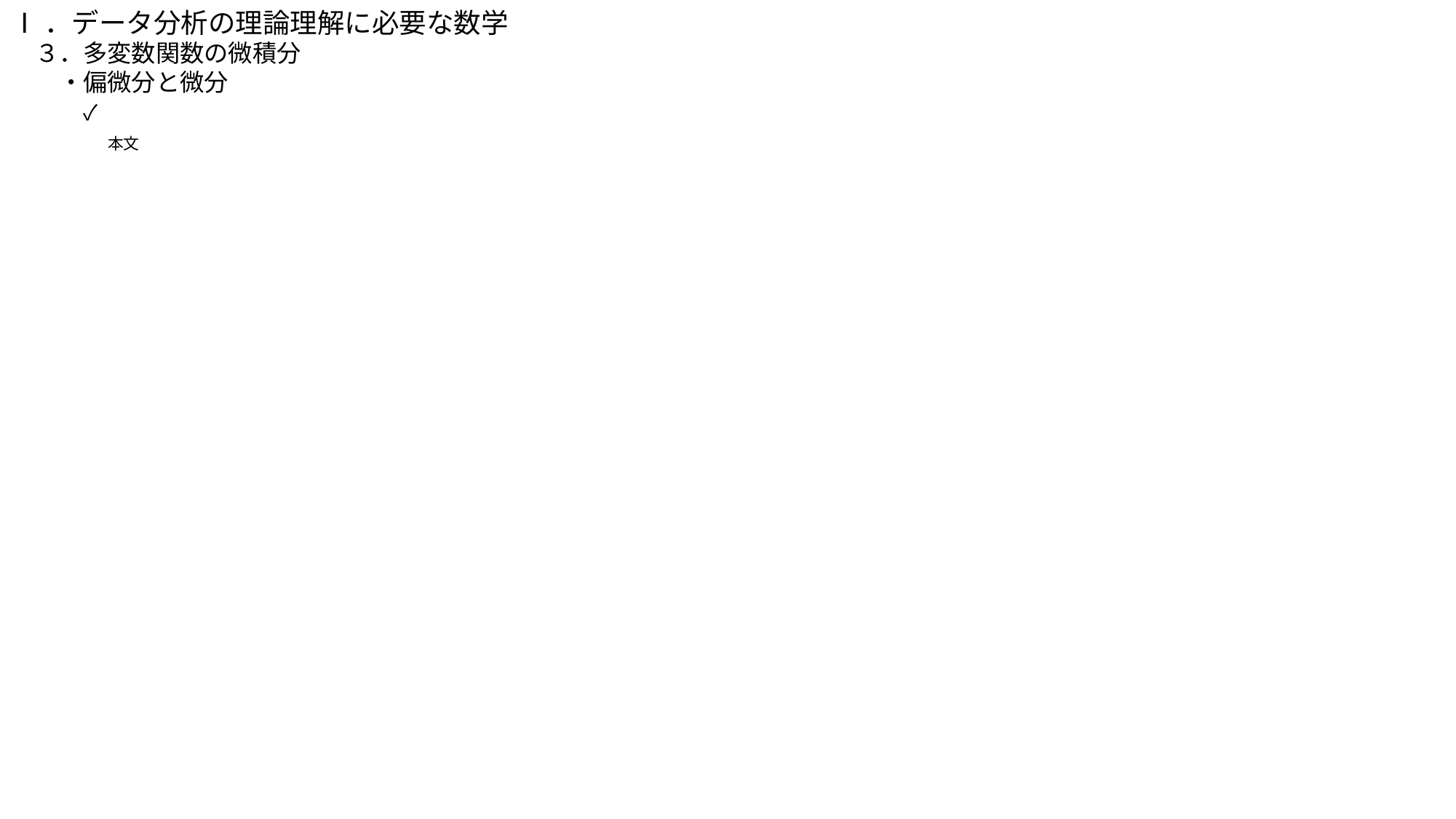

Ⅰ．データ分析の理論理解に必要な数学
　３．多変数関数の微積分
　　・偏微分と微分
　　　✓
　　　　本文